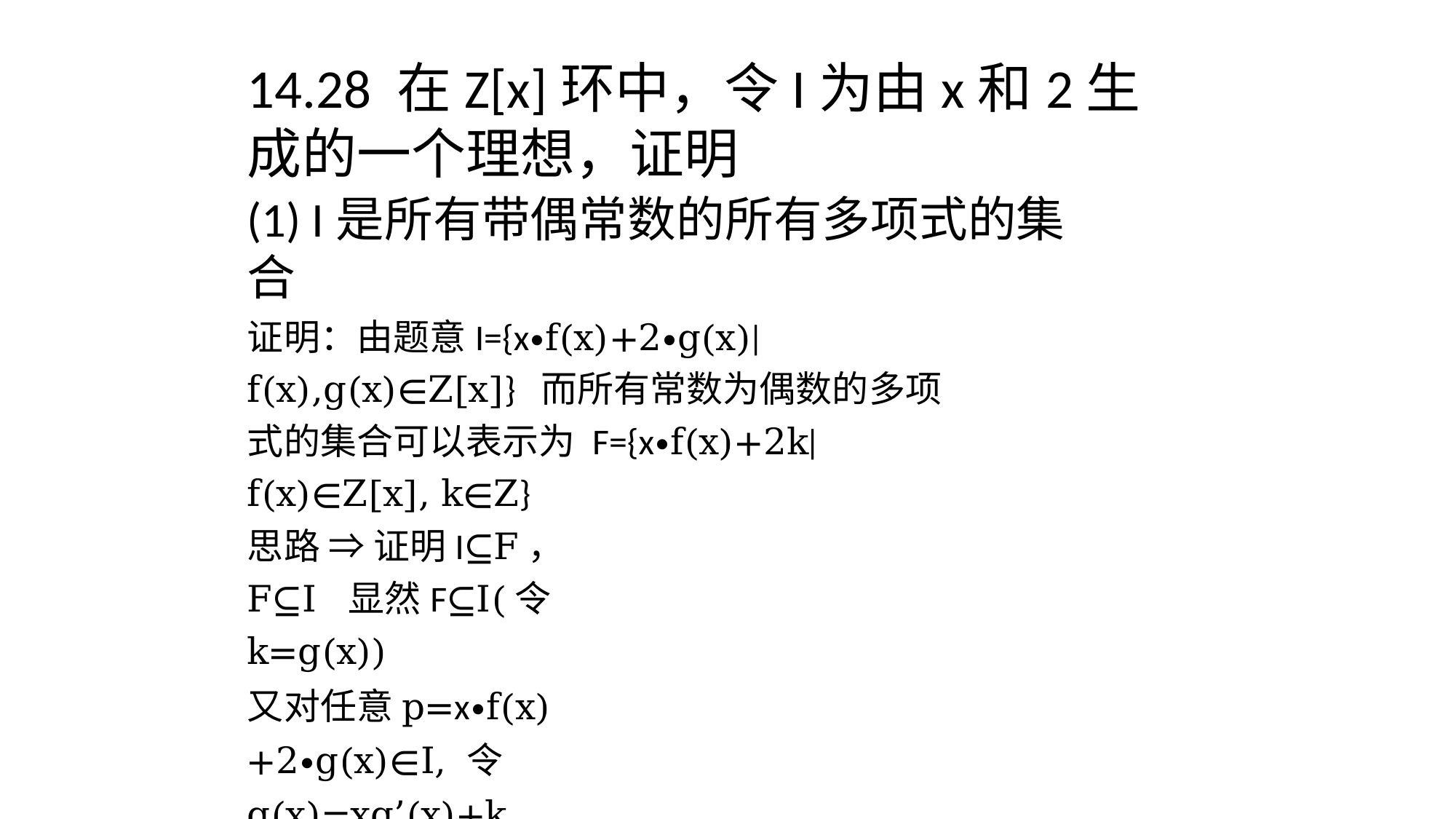

# 14.28 在Z[x]环中，令I为由x和2生成的一个理想，证明
(1) I是所有带偶常数的所有多项式的集合
证明：由题意I={x∙f(x)+2∙g(x)|f(x),g(x)∊Z[x]}  而所有常数为偶数的多项式的集合可以表示为 F={x∙f(x)+2k|f(x)∊Z[x], k∊Z}
思路 ⇒ 证明I⊆F，F⊆I  显然F⊆I(令k=g(x))
又对任意p=x∙f(x)+2∙g(x)∊I, 令g(x)=xg’(x)+k
则p=x(f(x)+2g’(x))+2k∊F
∴I⊆F #